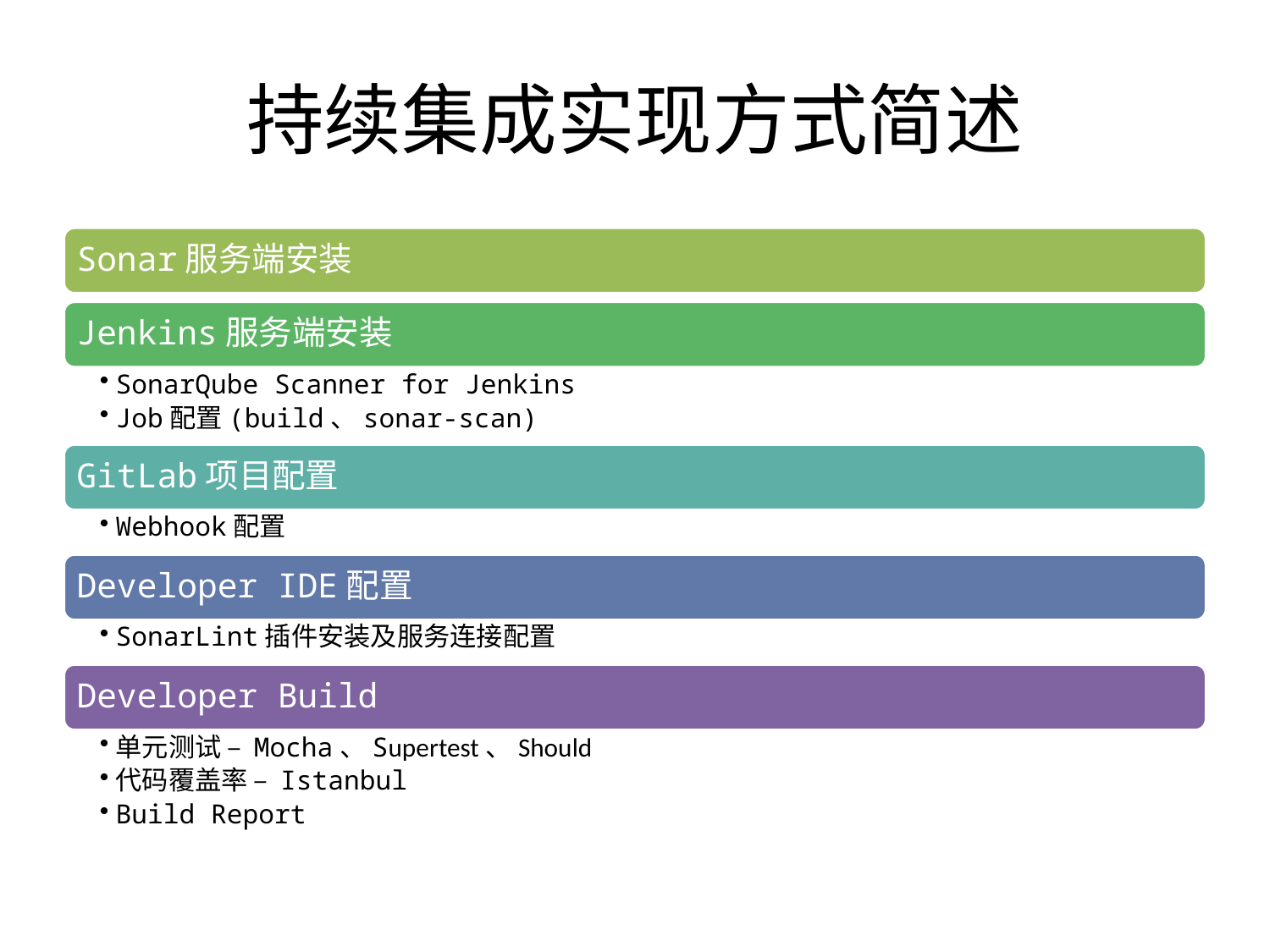

# 持续集成实现方式简述
Sonar服务端安装
Jenkins服务端安装
SonarQube Scanner for Jenkins
Job配置(build、sonar-scan)
GitLab项目配置
Webhook配置
Developer IDE配置
SonarLint插件安装及服务连接配置
Developer Build
单元测试 – Mocha、Supertest、Should
代码覆盖率 – Istanbul
Build Report